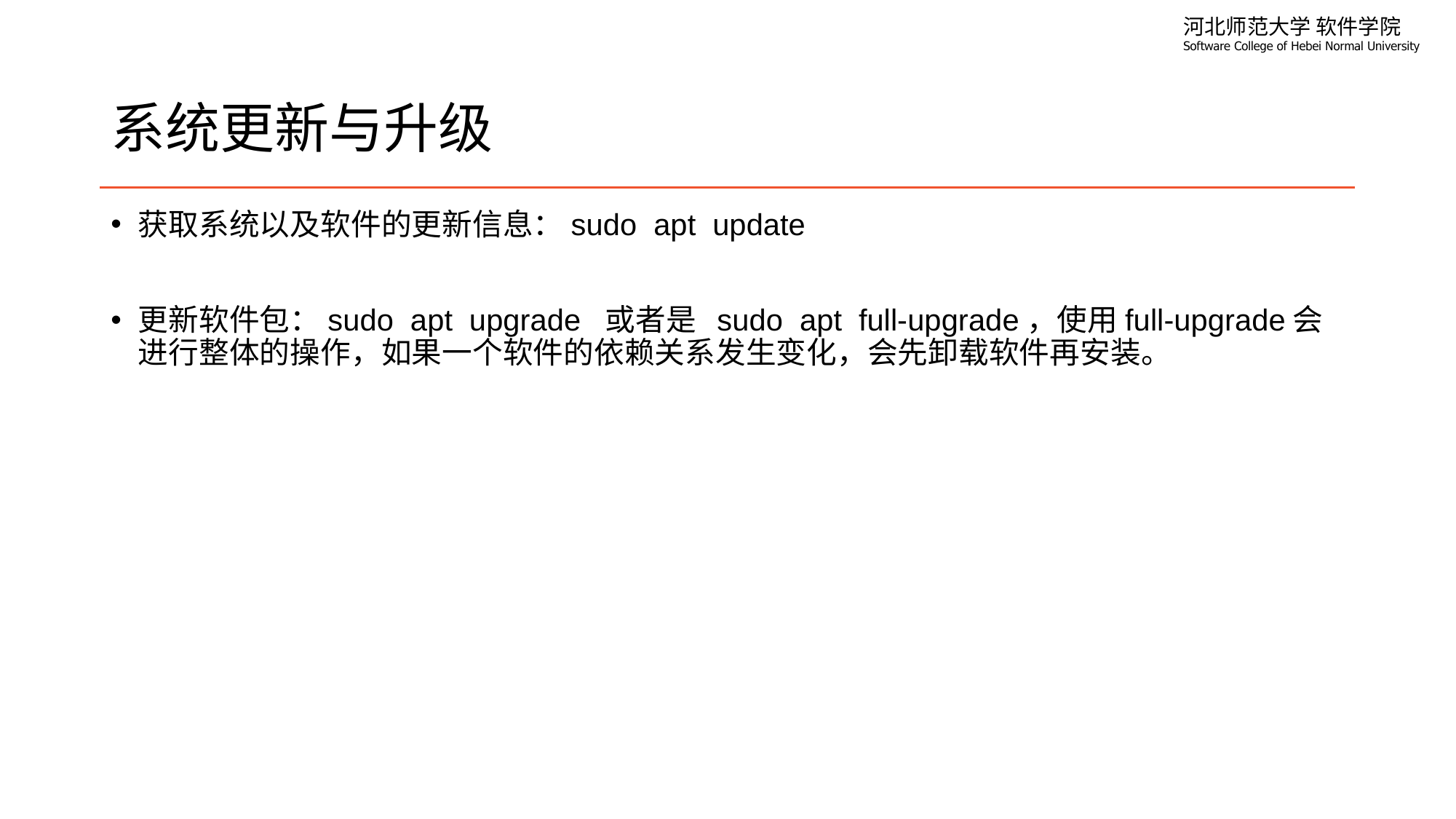

# 系统更新与升级
获取系统以及软件的更新信息：sudo  apt  update

更新软件包：sudo  apt  upgrade  或者是  sudo  apt  full-upgrade，使用full-upgrade会进行整体的操作，如果一个软件的依赖关系发生变化，会先卸载软件再安装。